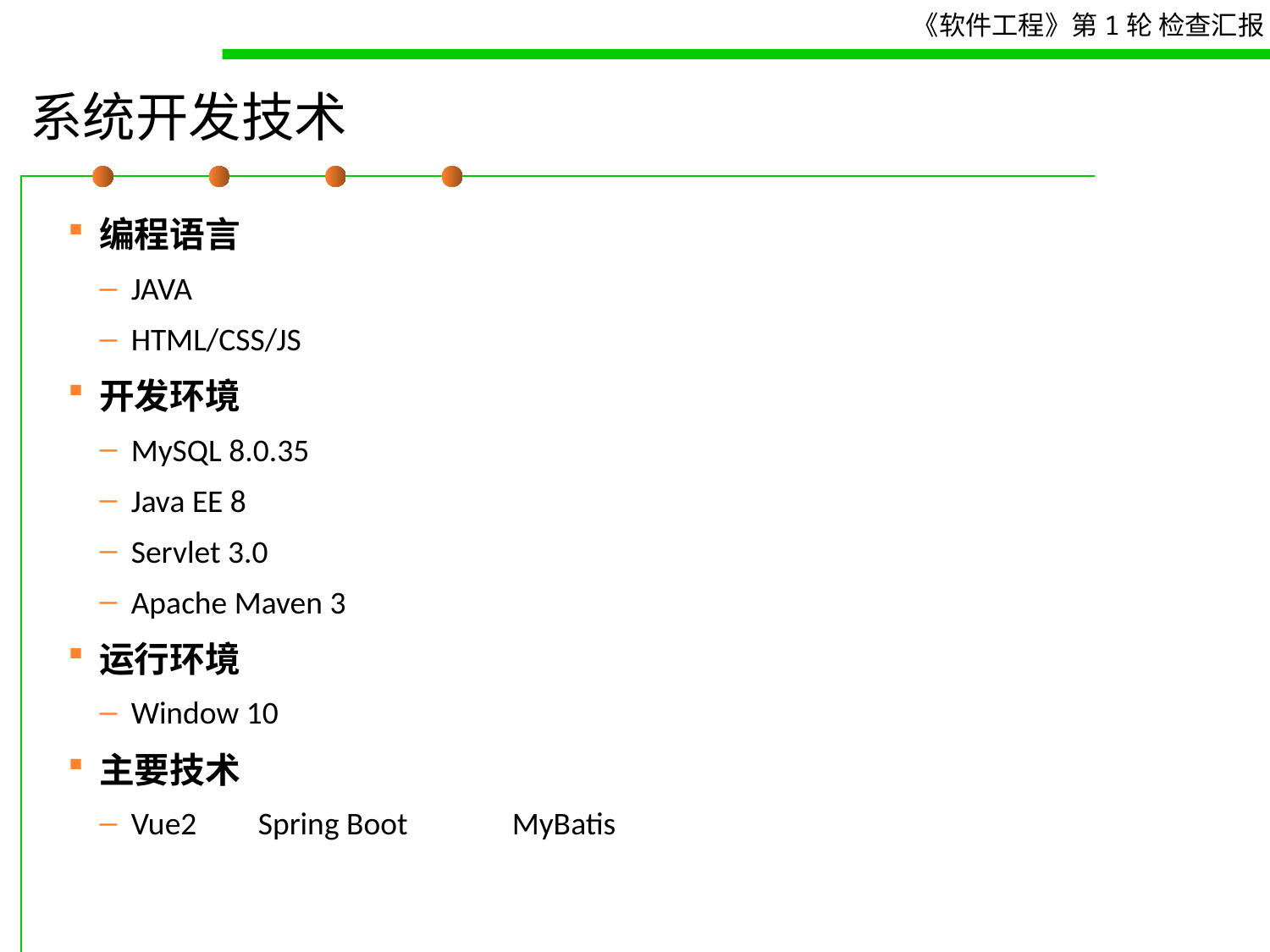

# 系统开发技术
编程语言
JAVA
HTML/CSS/JS
开发环境
MySQL 8.0.35
Java EE 8
Servlet 3.0
Apache Maven 3
运行环境
Window 10
主要技术
Vue2	Spring Boot	MyBatis